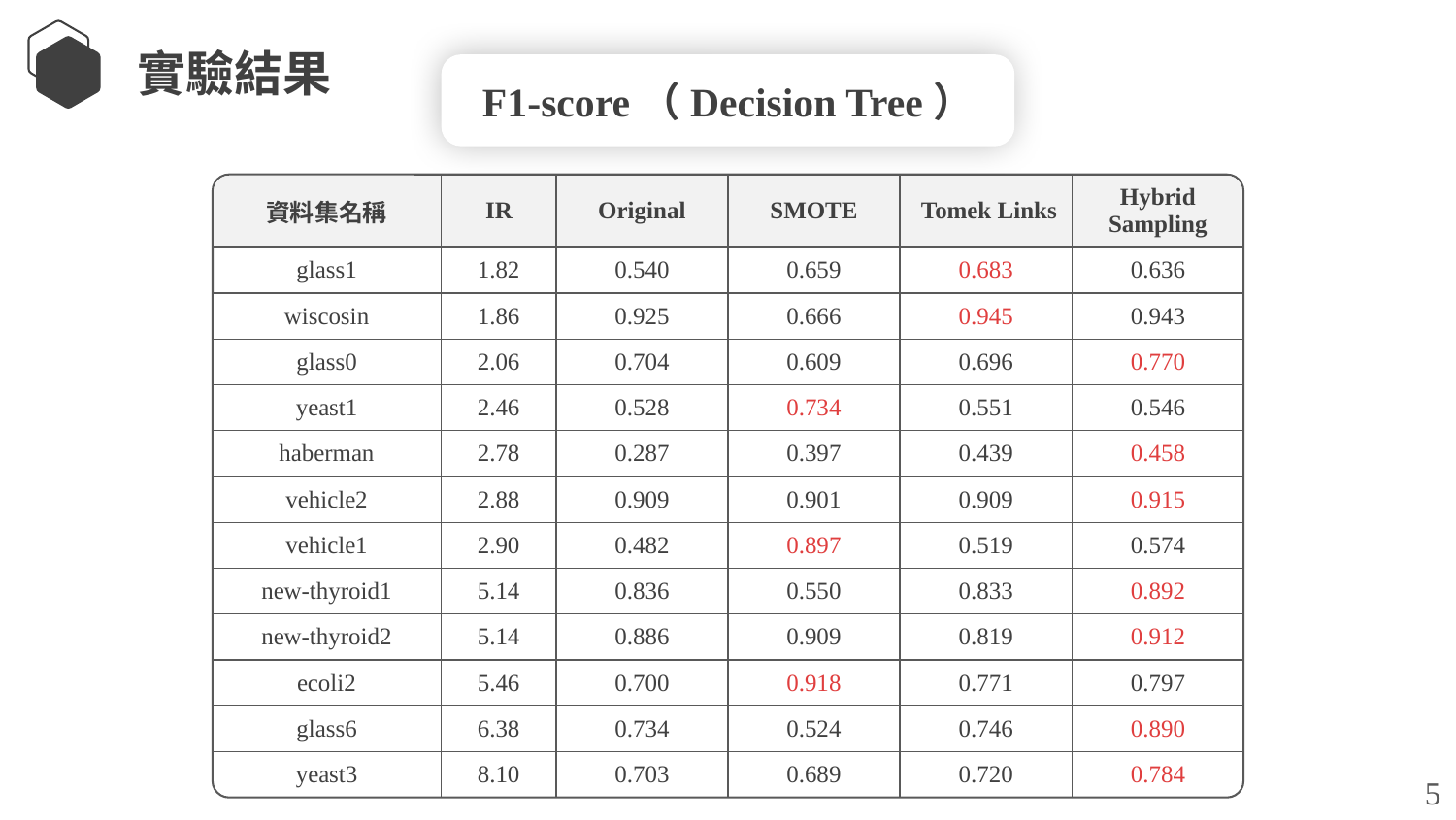

實驗結果
F1-score（Decision Tree）

| 資料集名稱 | IR | Original | SMOTE | Tomek Links | Hybrid Sampling |
| --- | --- | --- | --- | --- | --- |
| glass1 | 1.82 | 0.540 | 0.659 | 0.683 | 0.636 |
| wiscosin | 1.86 | 0.925 | 0.666 | 0.945 | 0.943 |
| glass0 | 2.06 | 0.704 | 0.609 | 0.696 | 0.770 |
| yeast1 | 2.46 | 0.528 | 0.734 | 0.551 | 0.546 |
| haberman | 2.78 | 0.287 | 0.397 | 0.439 | 0.458 |
| vehicle2 | 2.88 | 0.909 | 0.901 | 0.909 | 0.915 |
| vehicle1 | 2.90 | 0.482 | 0.897 | 0.519 | 0.574 |
| new-thyroid1 | 5.14 | 0.836 | 0.550 | 0.833 | 0.892 |
| new-thyroid2 | 5.14 | 0.886 | 0.909 | 0.819 | 0.912 |
| ecoli2 | 5.46 | 0.700 | 0.918 | 0.771 | 0.797 |
| glass6 | 6.38 | 0.734 | 0.524 | 0.746 | 0.890 |
| yeast3 | 8.10 | 0.703 | 0.689 | 0.720 | 0.784 |

5